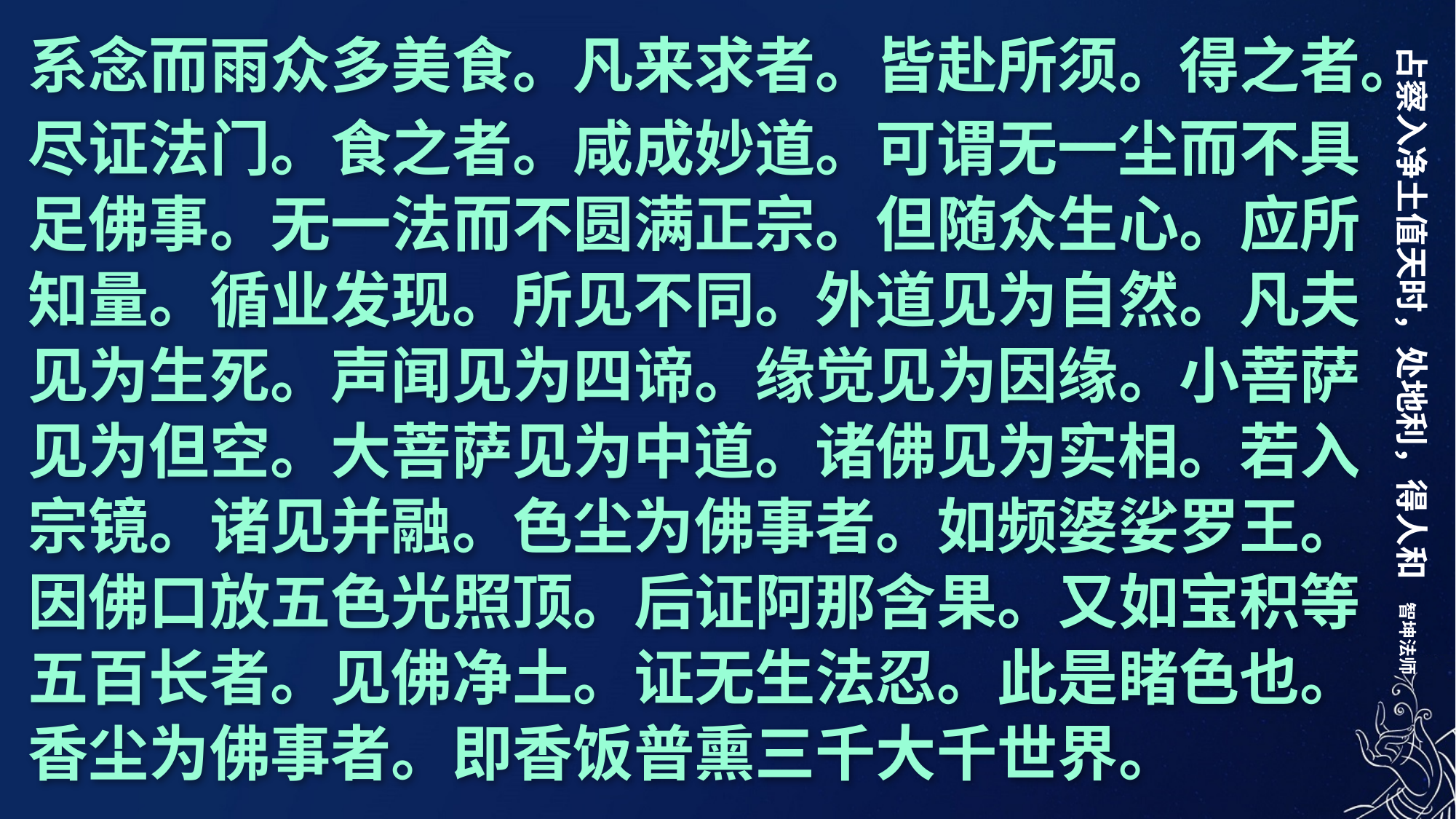

系念而雨众多美食。凡来求者。皆赴所须。得之者。
尽证法门。食之者。咸成妙道。可谓无一尘而不具足佛事。无一法而不圆满正宗。但随众生心。应所知量。循业发现。所见不同。外道见为自然。凡夫见为生死。声闻见为四谛。缘觉见为因缘。小菩萨见为但空。大菩萨见为中道。诸佛见为实相。若入宗镜。诸见并融。色尘为佛事者。如频婆娑罗王。因佛口放五色光照顶。后证阿那含果。又如宝积等五百长者。见佛净土。证无生法忍。此是睹色也。香尘为佛事者。即香饭普熏三千大千世界。